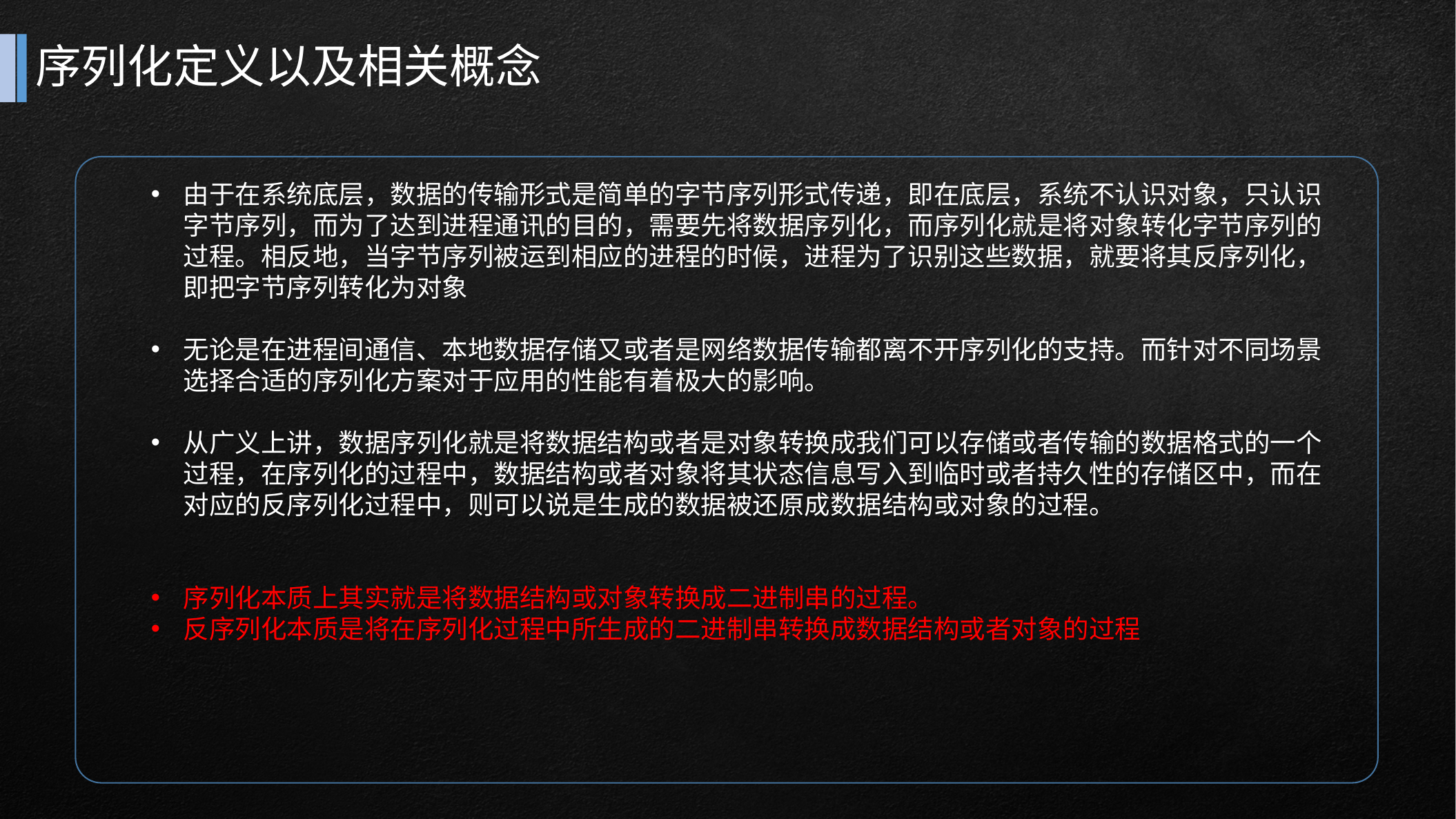

# 序列化定义以及相关概念

由于在系统底层，数据的传输形式是简单的字节序列形式传递，即在底层，系统不认识对象，只认识字节序列，而为了达到进程通讯的目的，需要先将数据序列化，而序列化就是将对象转化字节序列的过程。相反地，当字节序列被运到相应的进程的时候，进程为了识别这些数据，就要将其反序列化，即把字节序列转化为对象

无论是在进程间通信、本地数据存储又或者是网络数据传输都离不开序列化的支持。而针对不同场景选择合适的序列化方案对于应用的性能有着极大的影响。

从广义上讲，数据序列化就是将数据结构或者是对象转换成我们可以存储或者传输的数据格式的一个过程，在序列化的过程中，数据结构或者对象将其状态信息写入到临时或者持久性的存储区中，而在对应的反序列化过程中，则可以说是生成的数据被还原成数据结构或对象的过程。

序列化本质上其实就是将数据结构或对象转换成二进制串的过程。
反序列化本质是将在序列化过程中所生成的二进制串转换成数据结构或者对象的过程